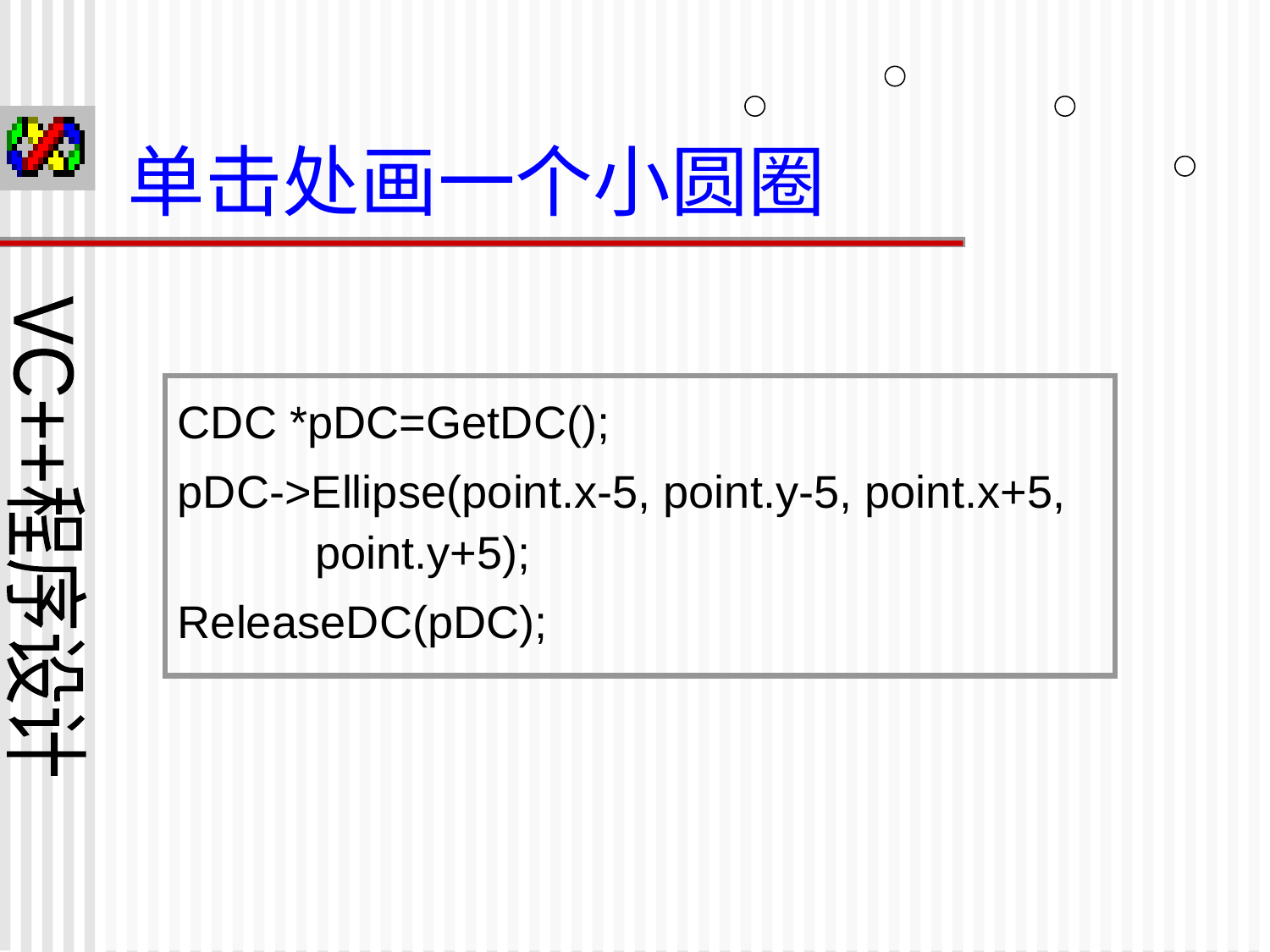

单击处画一个小圆圈

CDC *pDC=GetDC();
pDC->Ellipse(point.x-5, point.y-5, point.x+5, point.y+5);
ReleaseDC(pDC);